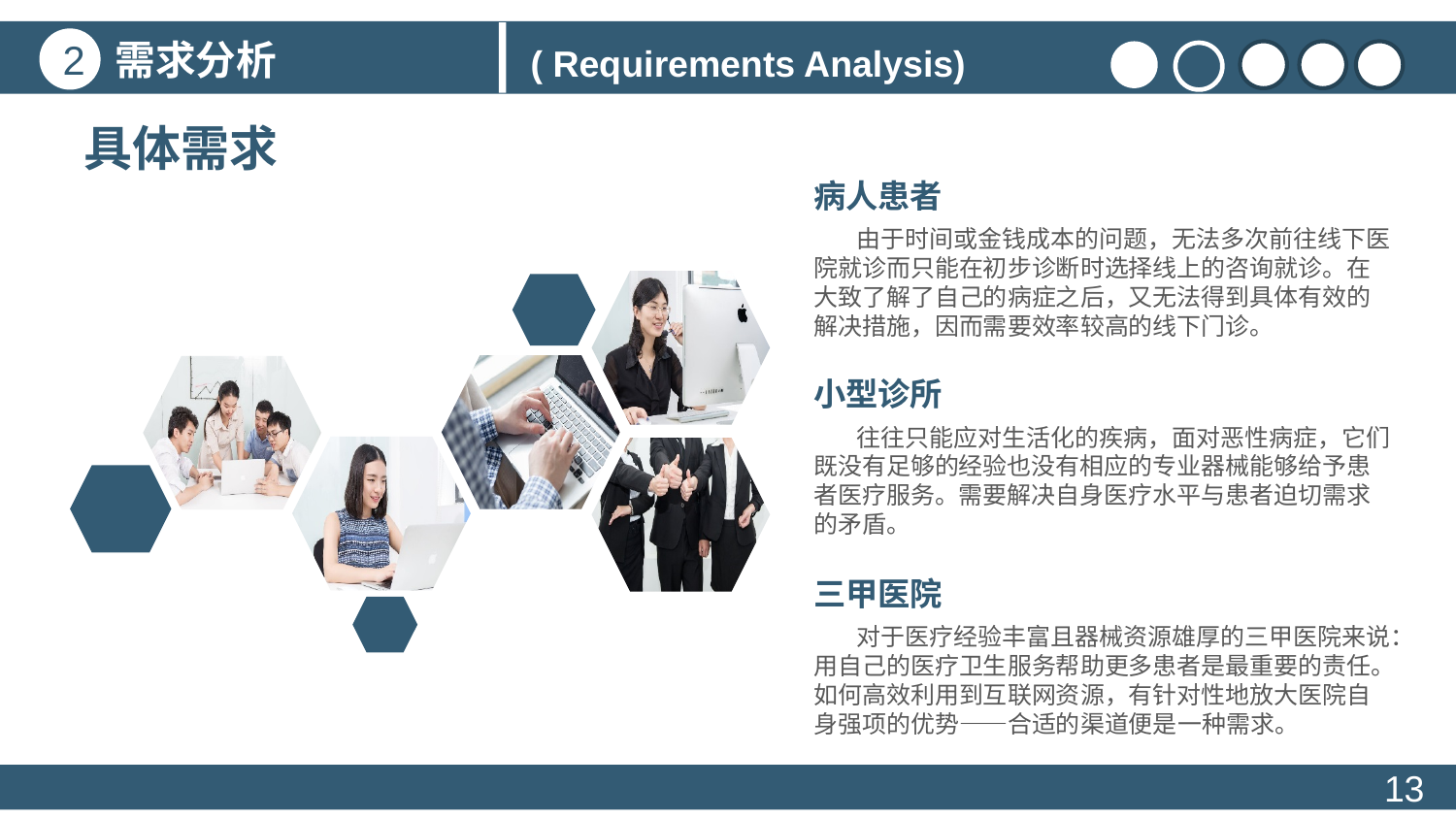

需求分析
2
( Requirements Analysis)

具体需求
病人患者
       由于时间或金钱成本的问题，无法多次前往线下医院就诊而只能在初步诊断时选择线上的咨询就诊。在大致了解了自己的病症之后，又无法得到具体有效的解决措施，因而需要效率较高的线下门诊。

小型诊所
       往往只能应对生活化的疾病，面对恶性病症，它们既没有足够的经验也没有相应的专业器械能够给予患者医疗服务。需要解决自身医疗水平与患者迫切需求的矛盾。
三甲医院
       对于医疗经验丰富且器械资源雄厚的三甲医院来说：用自己的医疗卫生服务帮助更多患者是最重要的责任。如何高效利用到互联网资源，有针对性地放大医院自身强项的优势——合适的渠道便是一种需求。
13